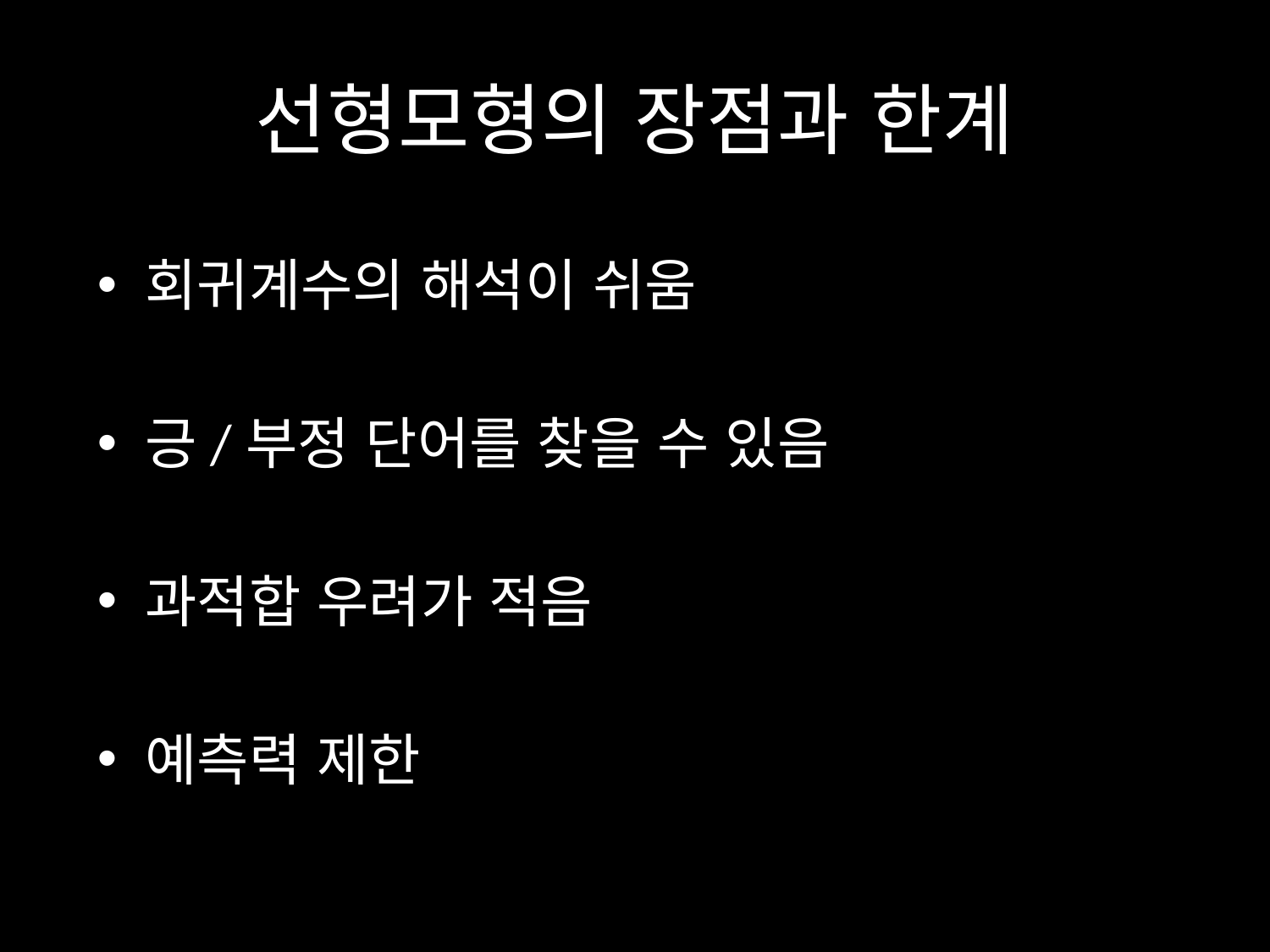

# 선형모형의 장점과 한계

회귀계수의 해석이 쉬움

긍/부정 단어를 찾을 수 있음

과적합 우려가 적음

예측력 제한